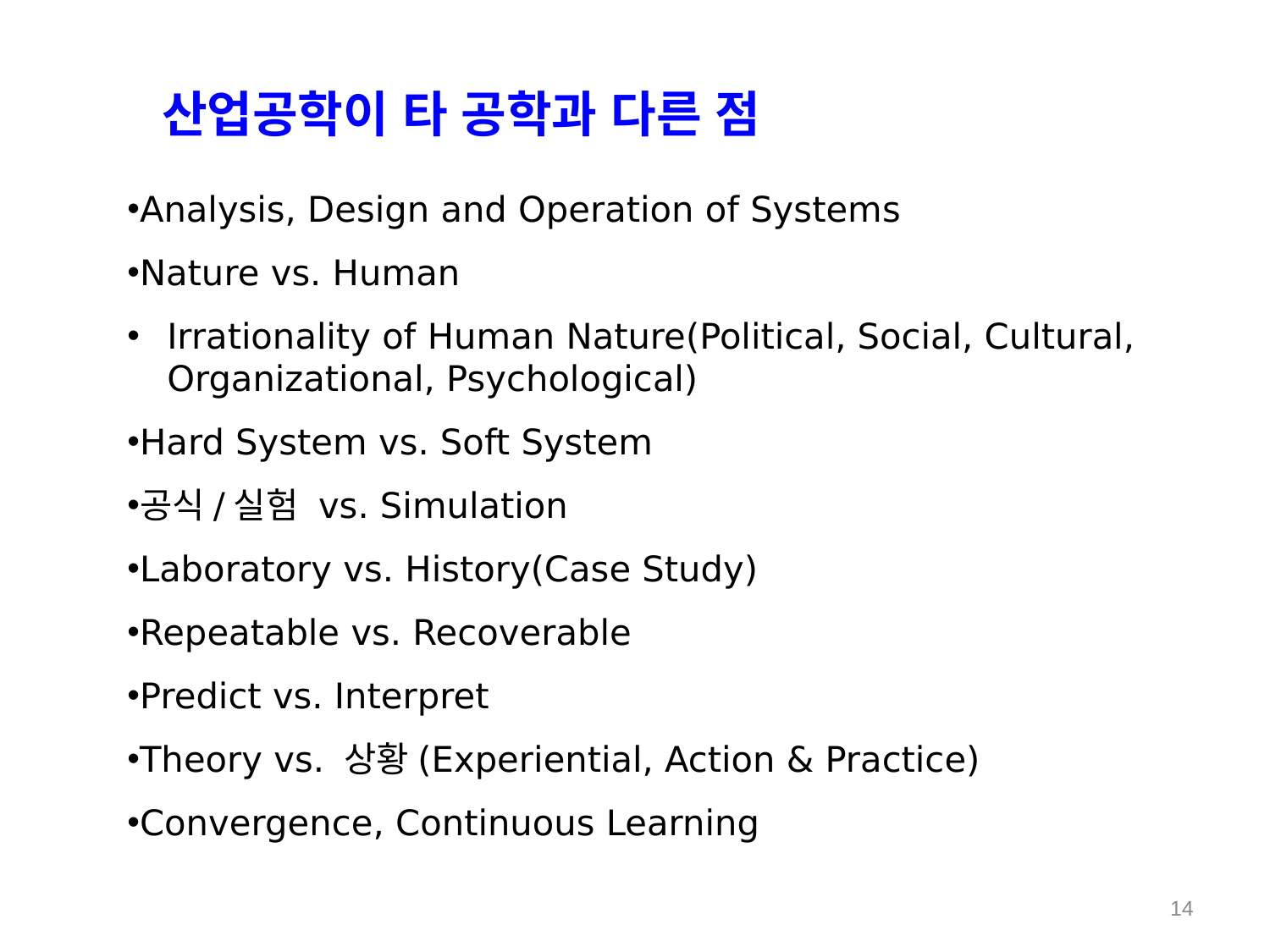

산업공학이 타 공학과 다른 점
Analysis, Design and Operation of Systems
Nature vs. Human
Irrationality of Human Nature(Political, Social, Cultural, Organizational, Psychological)
Hard System vs. Soft System
공식/실험 vs. Simulation
Laboratory vs. History(Case Study)
Repeatable vs. Recoverable
Predict vs. Interpret
Theory vs. 상황(Experiential, Action & Practice)
Convergence, Continuous Learning
14